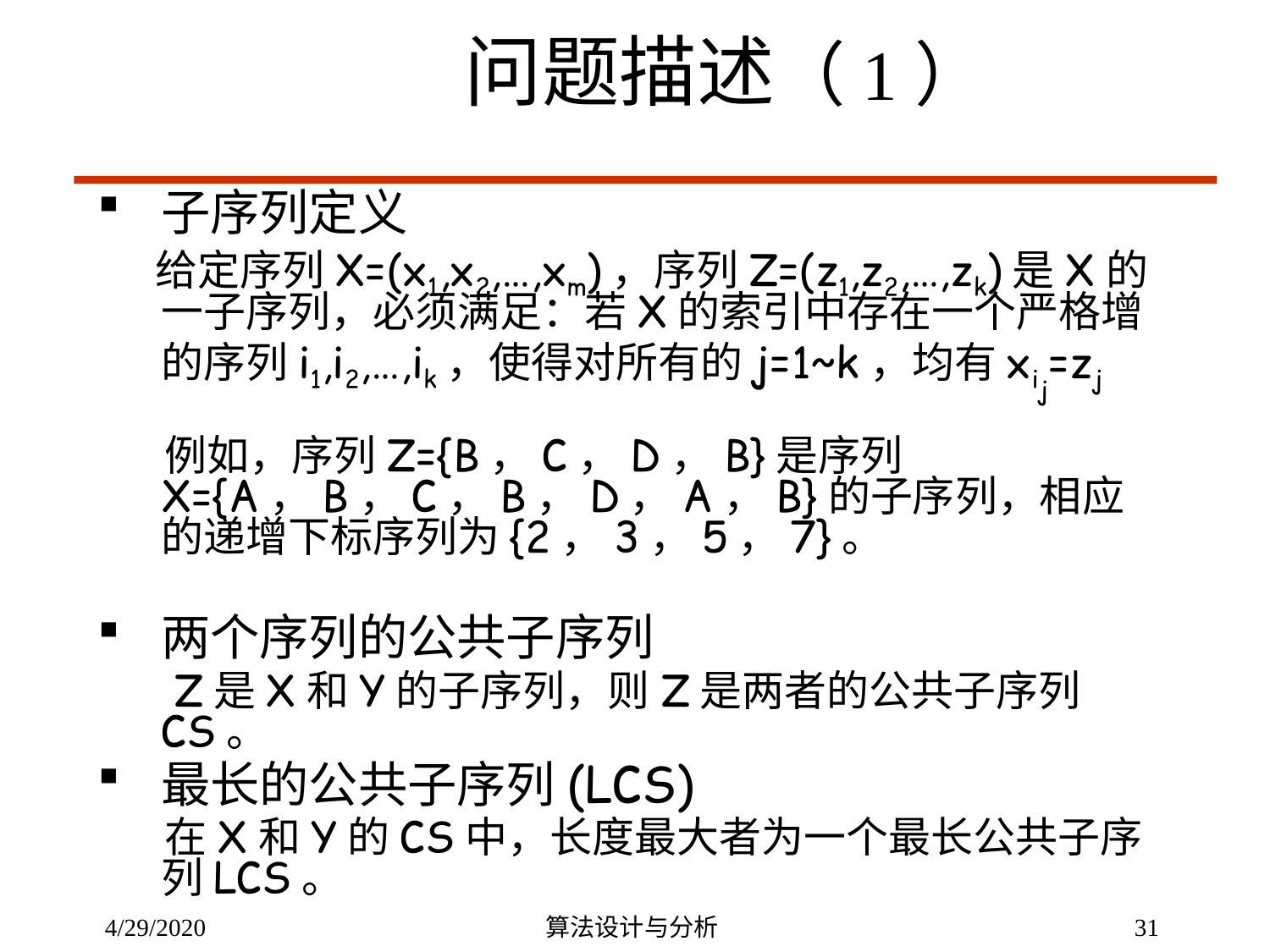

问题描述（1）
子序列定义
     给定序列X=(x1,x2,…,xm)，序列Z=(z1,z2,…,zk)是X的一子序列，必须满足：若X的索引中存在一个严格增的序列i1,i2,…,ik，使得对所有的j=1~k，均有xij=zj

      例如，序列Z={B，C，D，B}是序列X={A，B，C，B，D，A，B}的子序列，相应的递增下标序列为{2，3，5，7}。

两个序列的公共子序列
      Z是X和Y的子序列，则Z是两者的公共子序列CS。
最长的公共子序列(LCS)
      在X和Y的CS中，长度最大者为一个最长公共子序列LCS。
4/29/2020
算法设计与分析
31